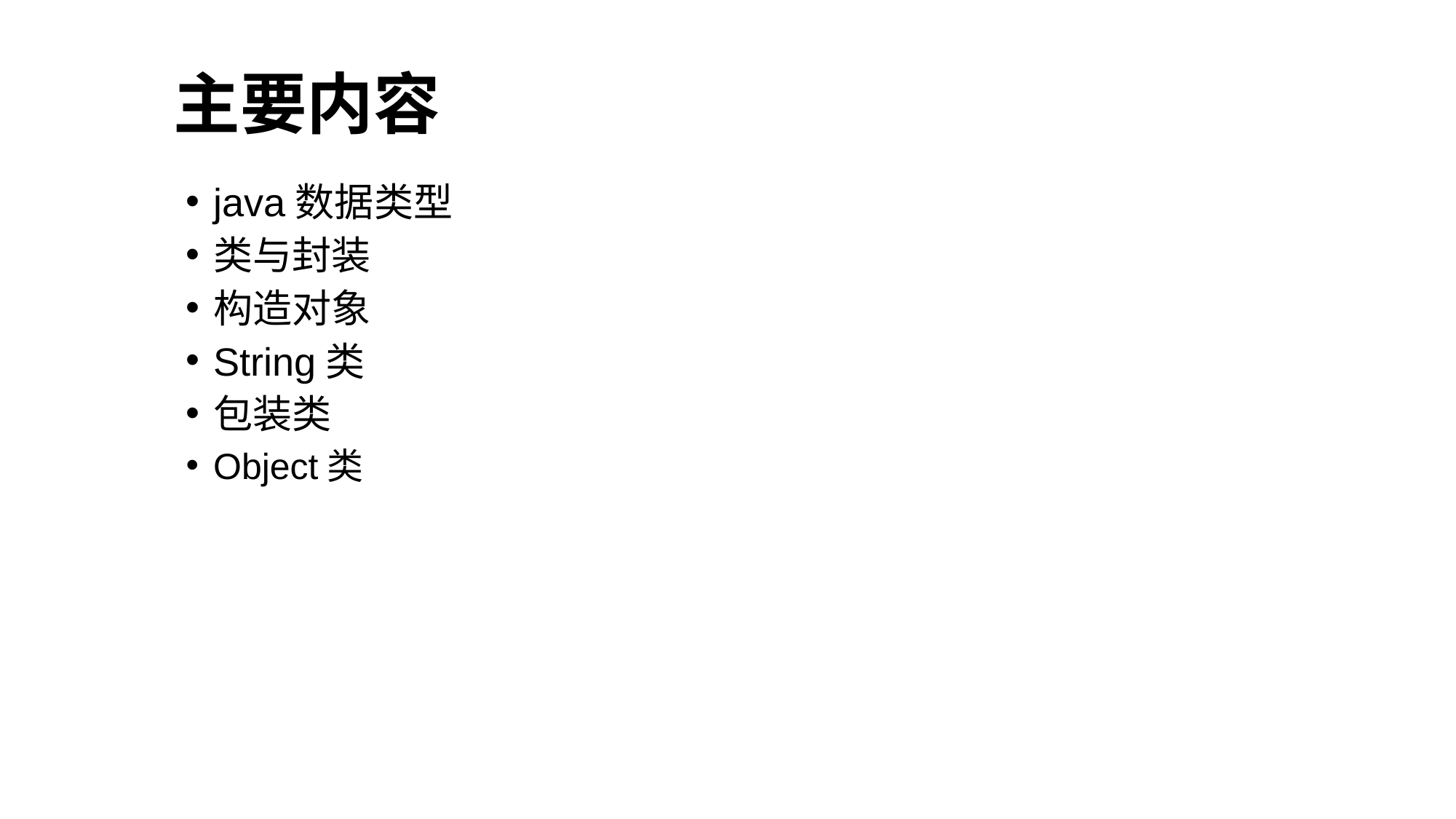

# 主要内容
java数据类型
类与封装
构造对象
String类
包装类
Object类